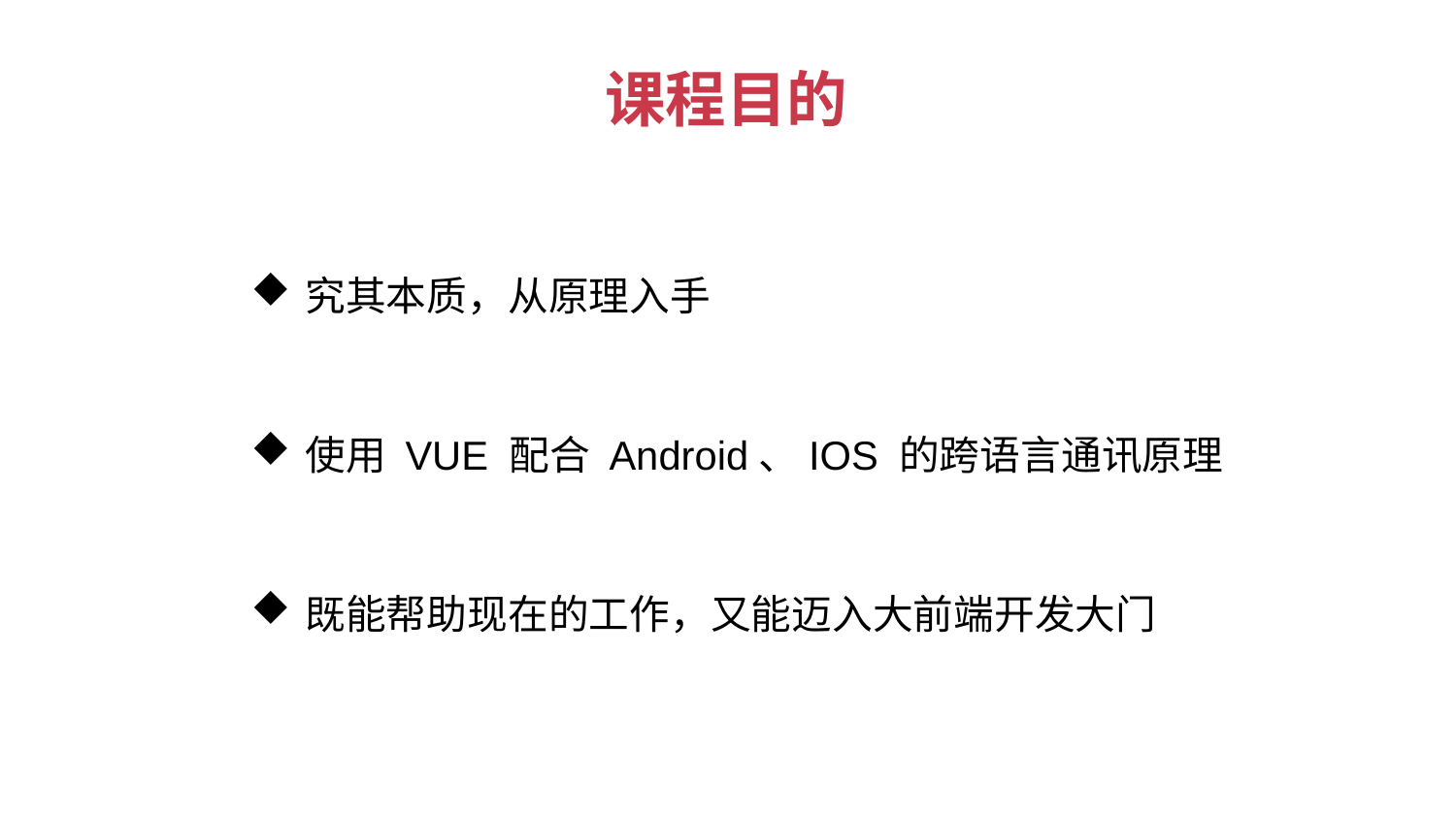

课程目的
究其本质，从原理入手
使用 VUE 配合 Android、IOS 的跨语言通讯原理
既能帮助现在的工作，又能迈入大前端开发大门